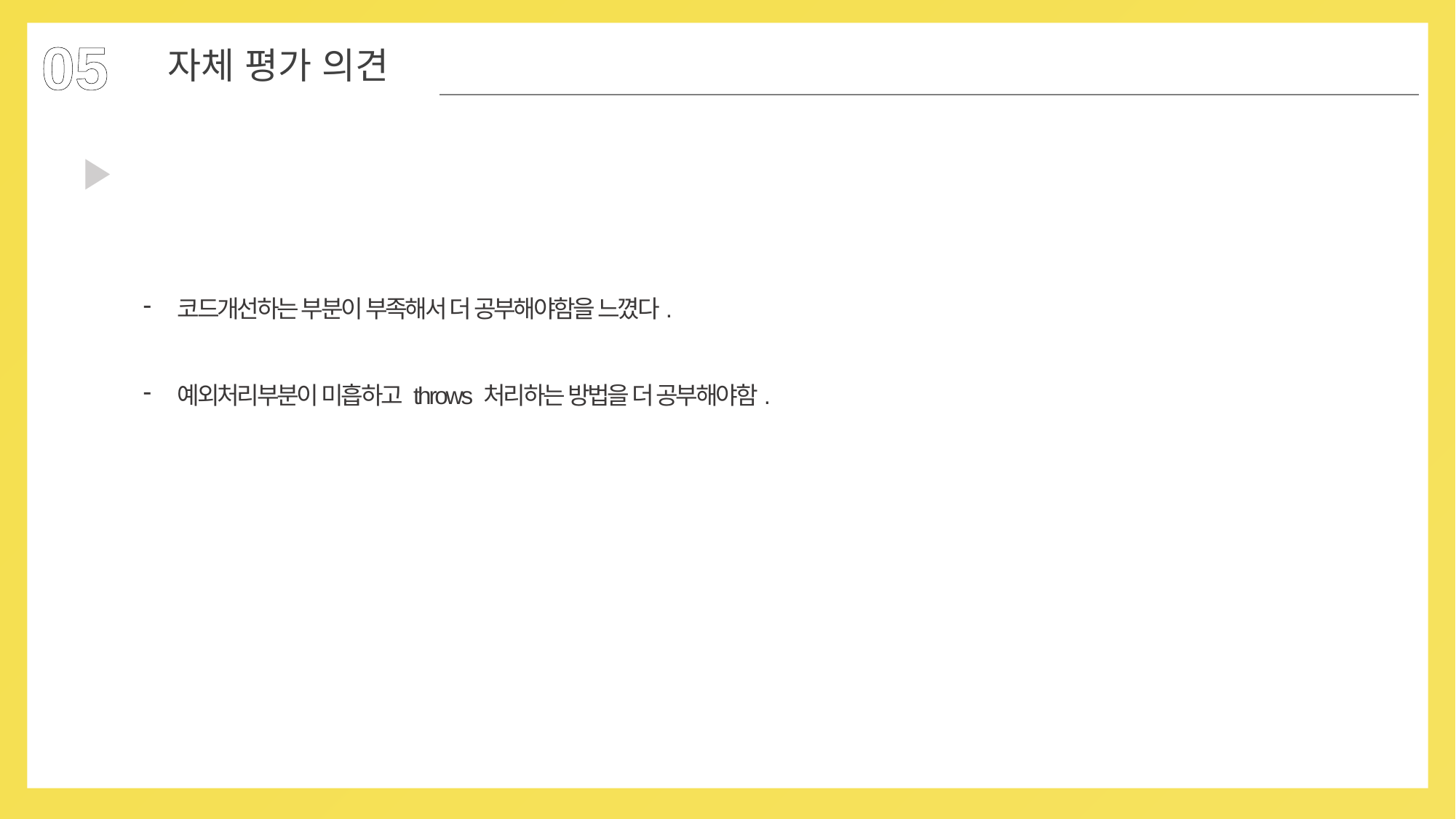

05
자체 평가 의견
▶
코드개선하는 부분이 부족해서 더 공부해야함을 느꼈다.
예외처리부분이 미흡하고 throws 처리하는 방법을 더 공부해야함.